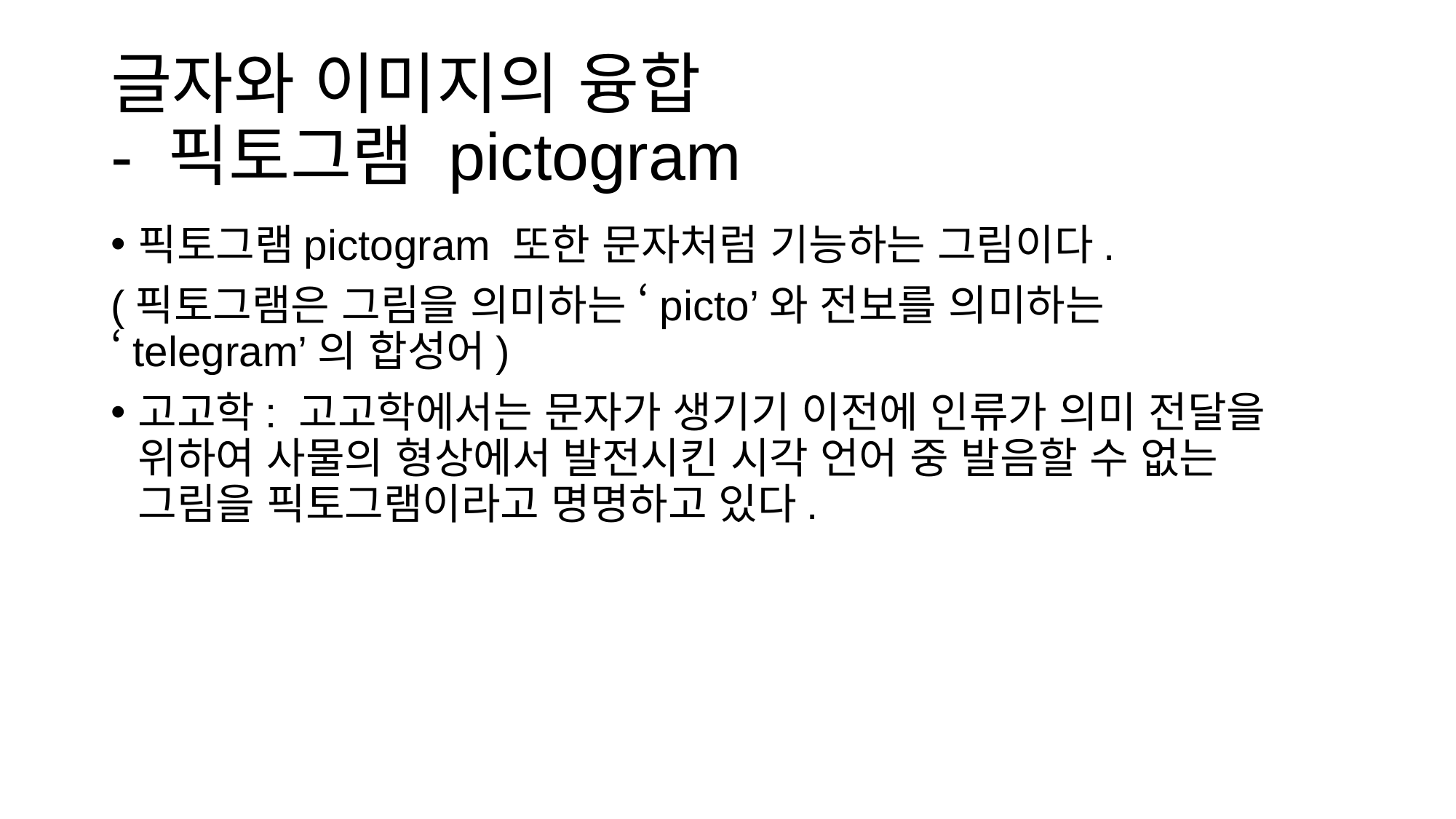

# 글자와 이미지의 융합 - 픽토그램 pictogram
픽토그램pictogram 또한 문자처럼 기능하는 그림이다.
(픽토그램은 그림을 의미하는 ‘picto’와 전보를 의미하는 ‘telegram’의 합성어)
고고학: 고고학에서는 문자가 생기기 이전에 인류가 의미 전달을 위하여 사물의 형상에서 발전시킨 시각 언어 중 발음할 수 없는 그림을 픽토그램이라고 명명하고 있다.